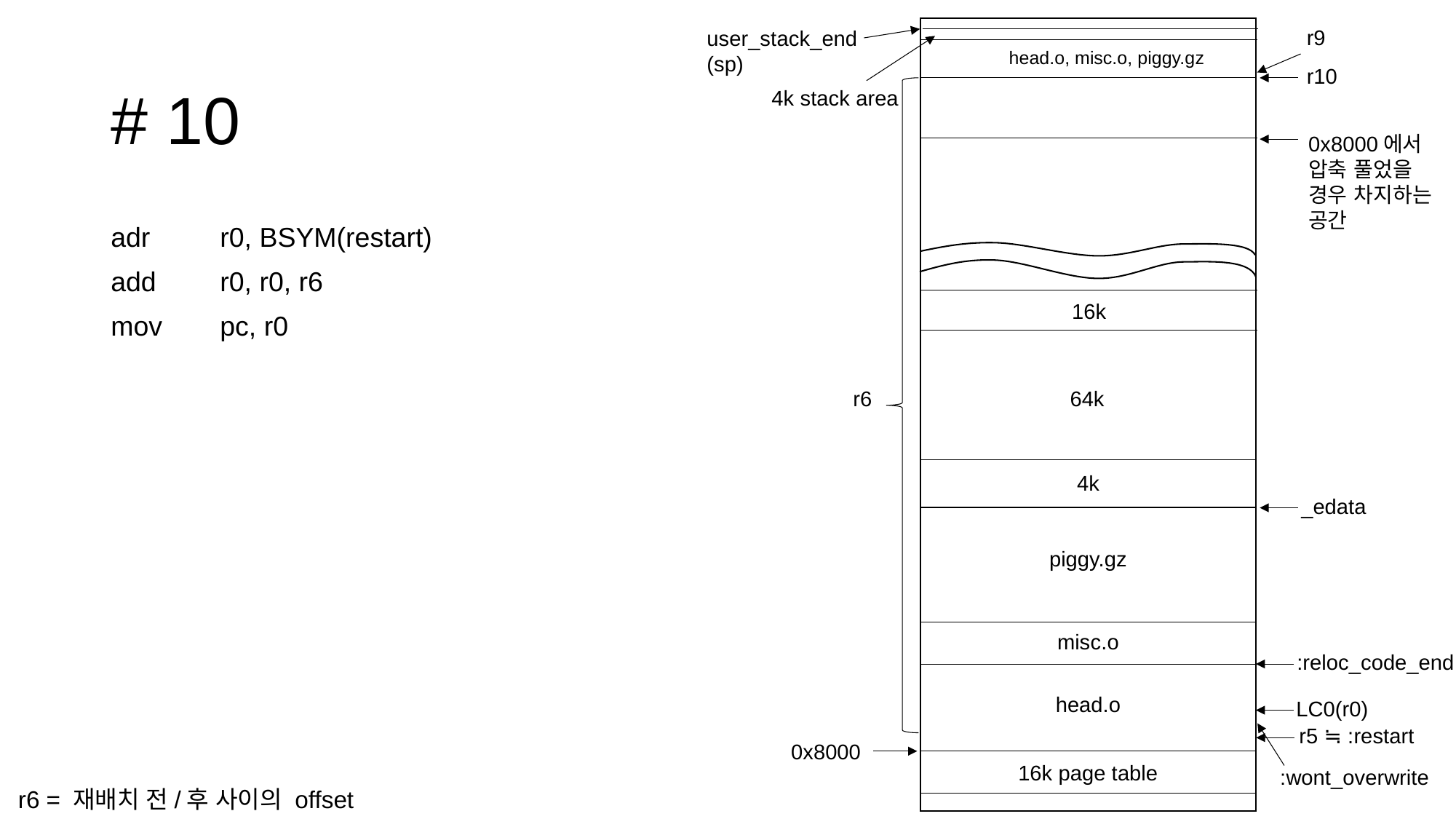

r9
user_stack_end
(sp)
head.o, misc.o, piggy.gz
# # 10
r10

4k stack area
0x8000에서
압축 풀었을
경우 차지하는
공간
adr	r0, BSYM(restart)
add	r0, r0, r6
mov	pc, r0

16k
r6
64k

4k
_edata
piggy.gz
misc.o
:reloc_code_end
head.o
LC0(r0)
r5 ≒ :restart
0x8000
16k page table
:wont_overwrite
r6 = 재배치 전/후 사이의 offset